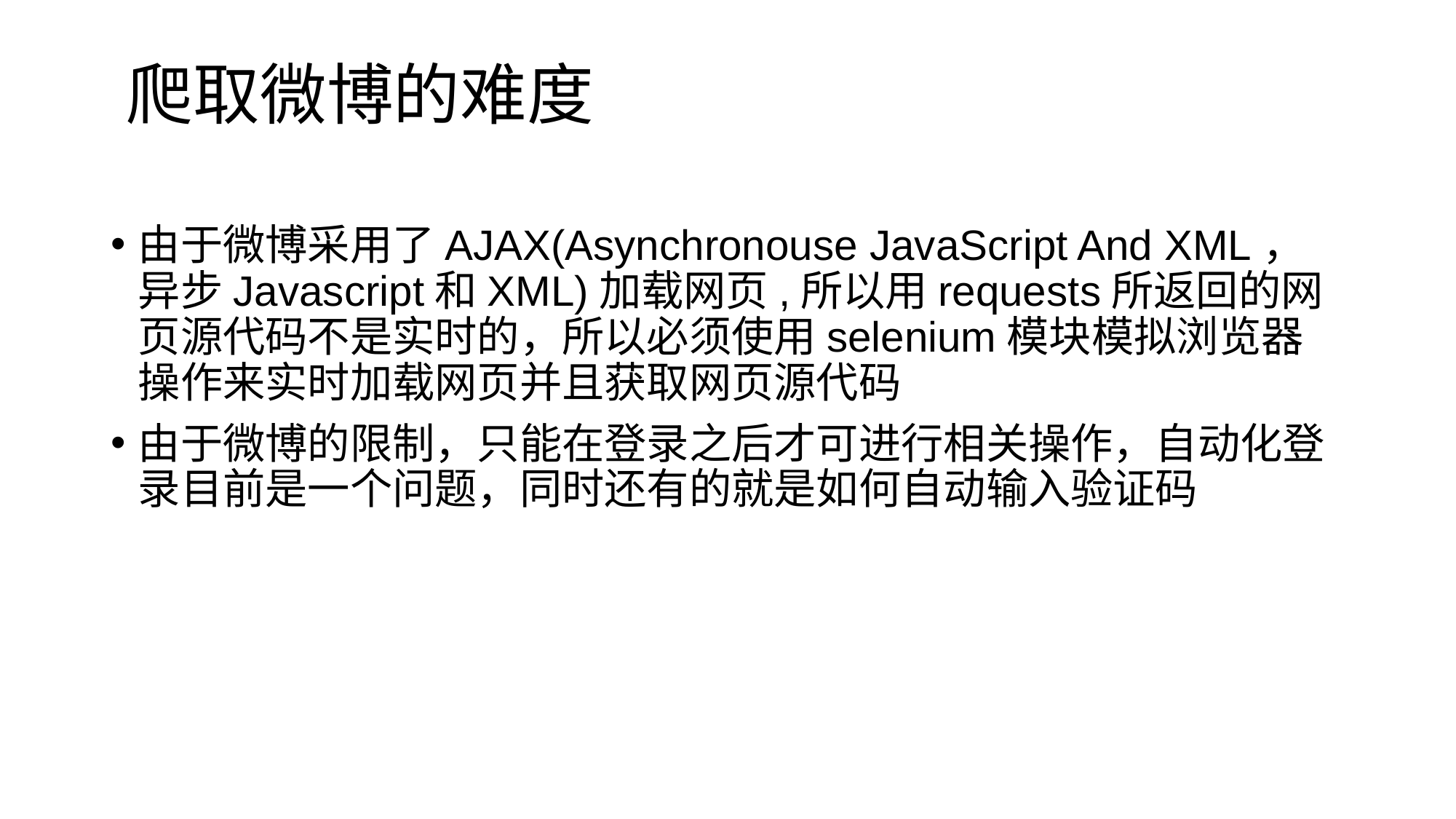

# 爬取微博的难度
由于微博采用了AJAX(Asynchronouse JavaScript And XML， 异步Javascript和XML)加载网页,所以用requests所返回的网页源代码不是实时的，所以必须使用selenium模块模拟浏览器操作来实时加载网页并且获取网页源代码
由于微博的限制，只能在登录之后才可进行相关操作，自动化登录目前是一个问题，同时还有的就是如何自动输入验证码